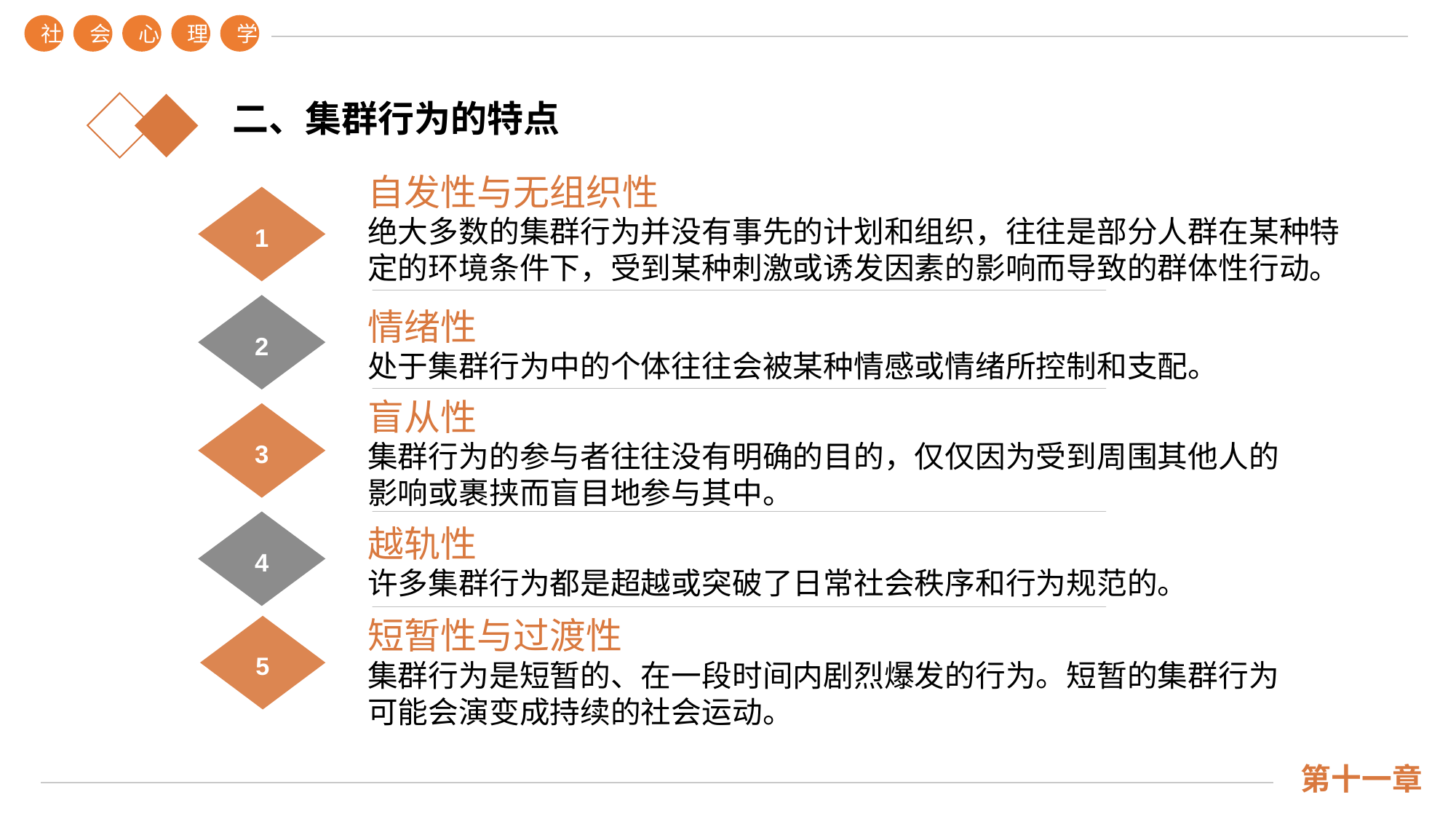

社
会
心
理
学
二、集群行为的特点

自发性与无组织性
绝大多数的集群行为并没有事先的计划和组织，往往是部分人群在某种特定的环境条件下，受到某种刺激或诱发因素的影响而导致的群体性行动。
1
2
情绪性
处于集群行为中的个体往往会被某种情感或情绪所控制和支配。
3
盲从性
集群行为的参与者往往没有明确的目的，仅仅因为受到周围其他人的影响或裹挟而盲目地参与其中。
4
越轨性
许多集群行为都是超越或突破了日常社会秩序和行为规范的。
5
短暂性与过渡性
集群行为是短暂的、在一段时间内剧烈爆发的行为。短暂的集群行为可能会演变成持续的社会运动。
第十一章